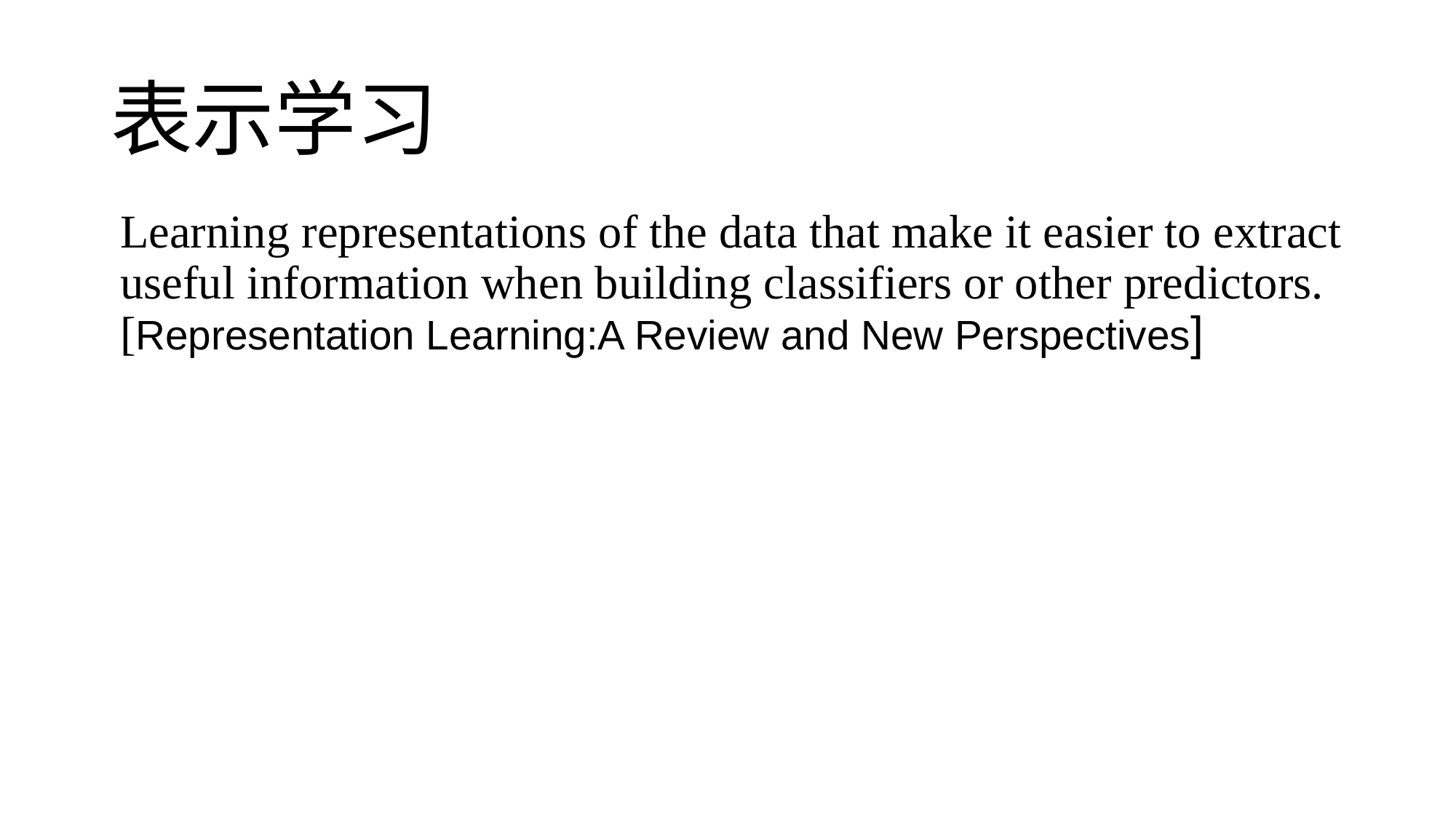

# 表示学习
Learning representations of the data that make it easier to extract useful information when building classifiers or other predictors.[Representation Learning:A Review and New Perspectives]